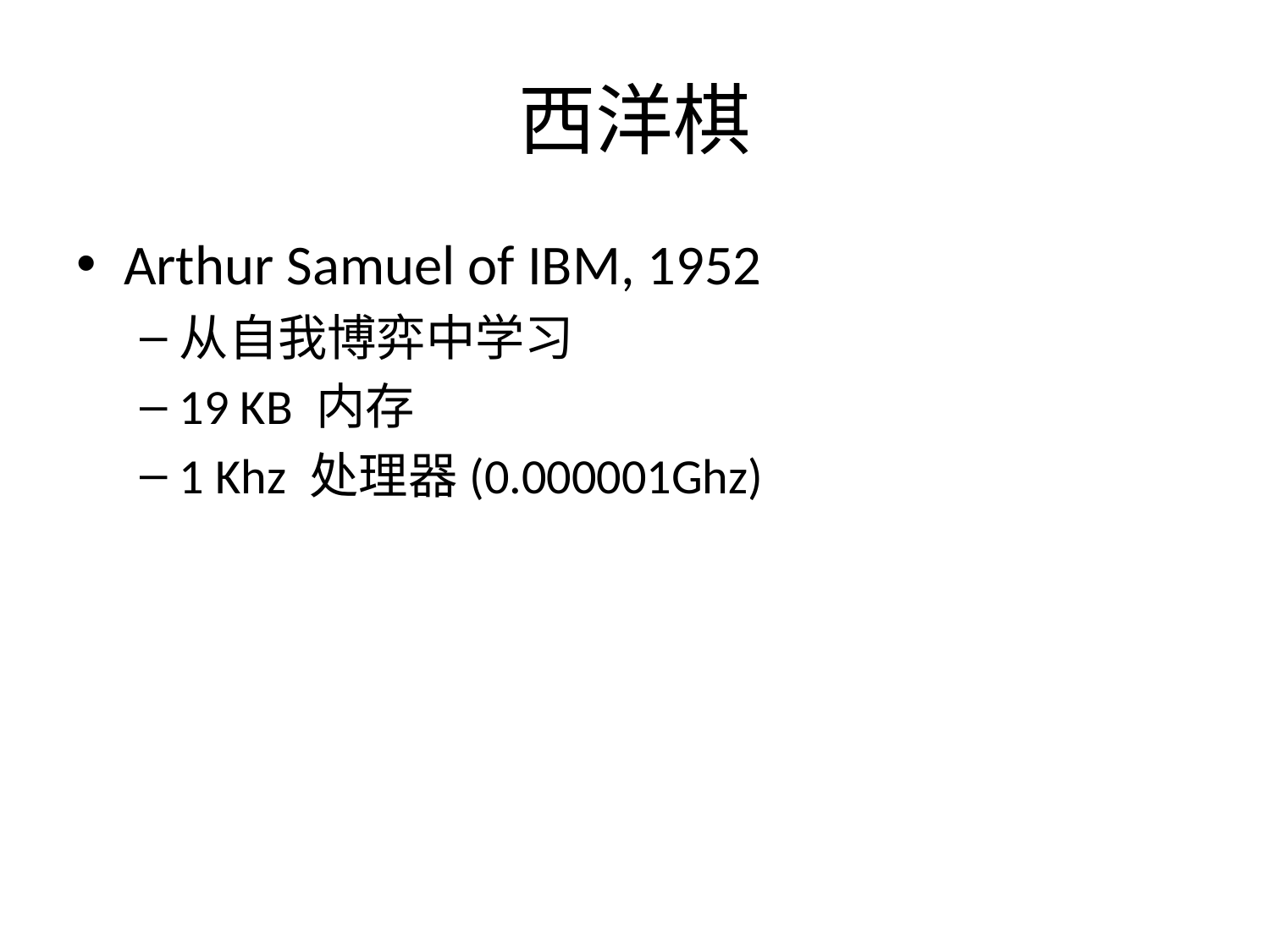

# 西洋棋
Arthur Samuel of IBM, 1952
从自我博弈中学习
19 KB 内存
1 Khz 处理器(0.000001Ghz)